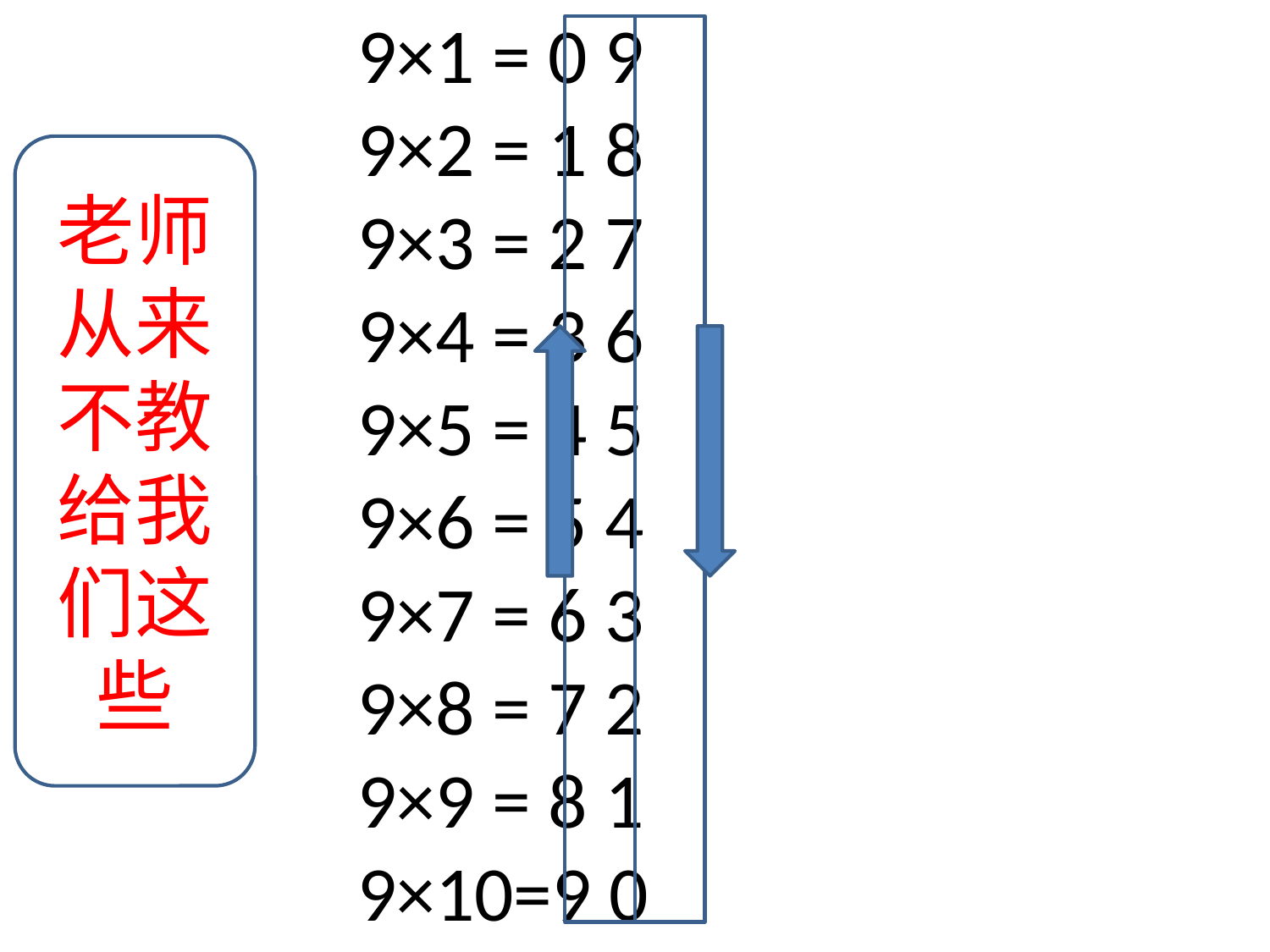

9×1 = 0 9
9×2 = 1 8
9×3 = 2 7
9×4 = 3 6
9×5 = 4 5
9×6 = 5 4
9×7 = 6 3
9×8 = 7 2
9×9 = 8 1
9×10=9 0

老师从来不教给我们这些